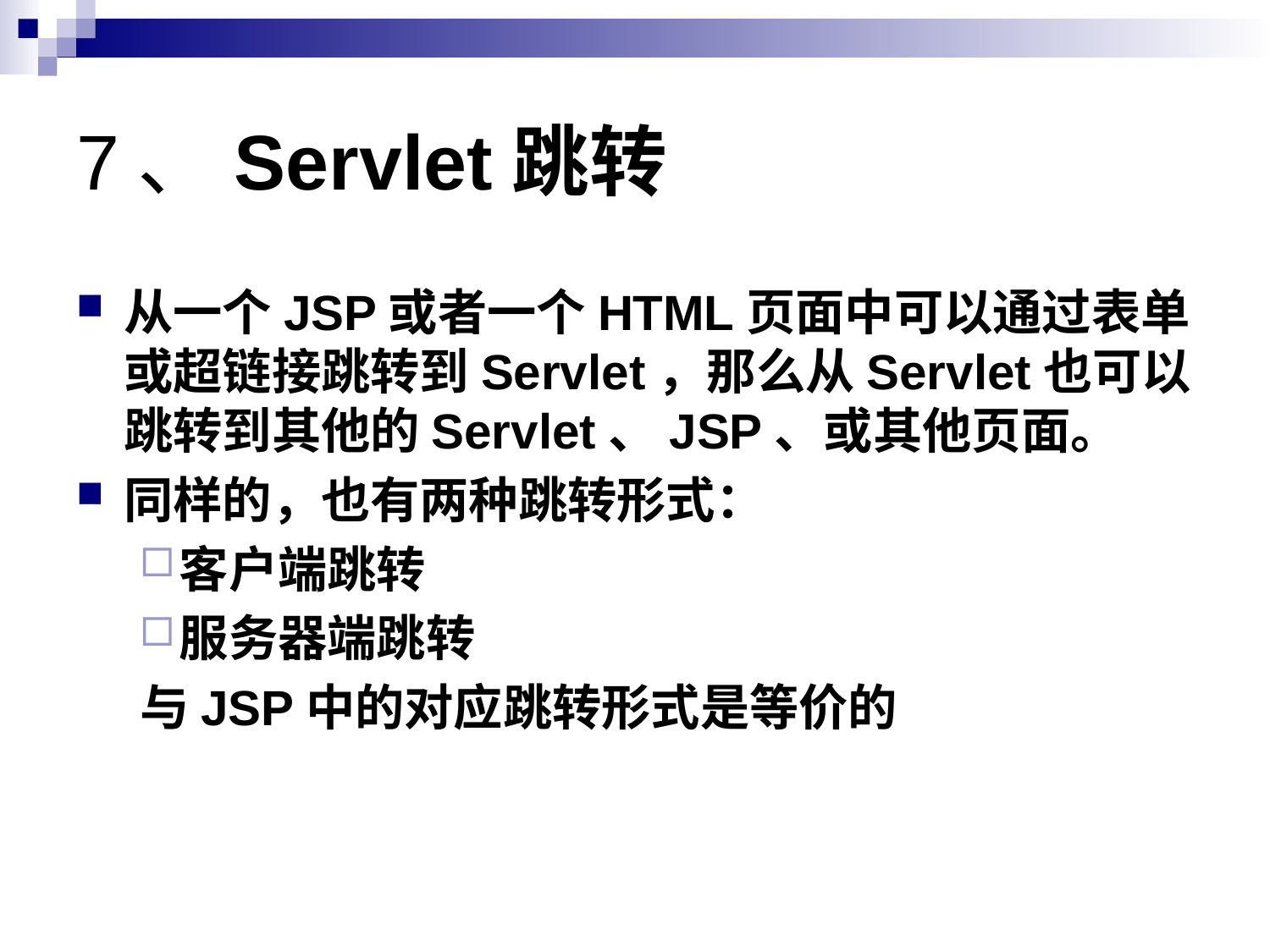

# 7、Servlet跳转
从一个JSP或者一个HTML页面中可以通过表单或超链接跳转到Servlet，那么从Servlet也可以跳转到其他的Servlet、JSP、或其他页面。
同样的，也有两种跳转形式：
客户端跳转
服务器端跳转
与JSP中的对应跳转形式是等价的
23